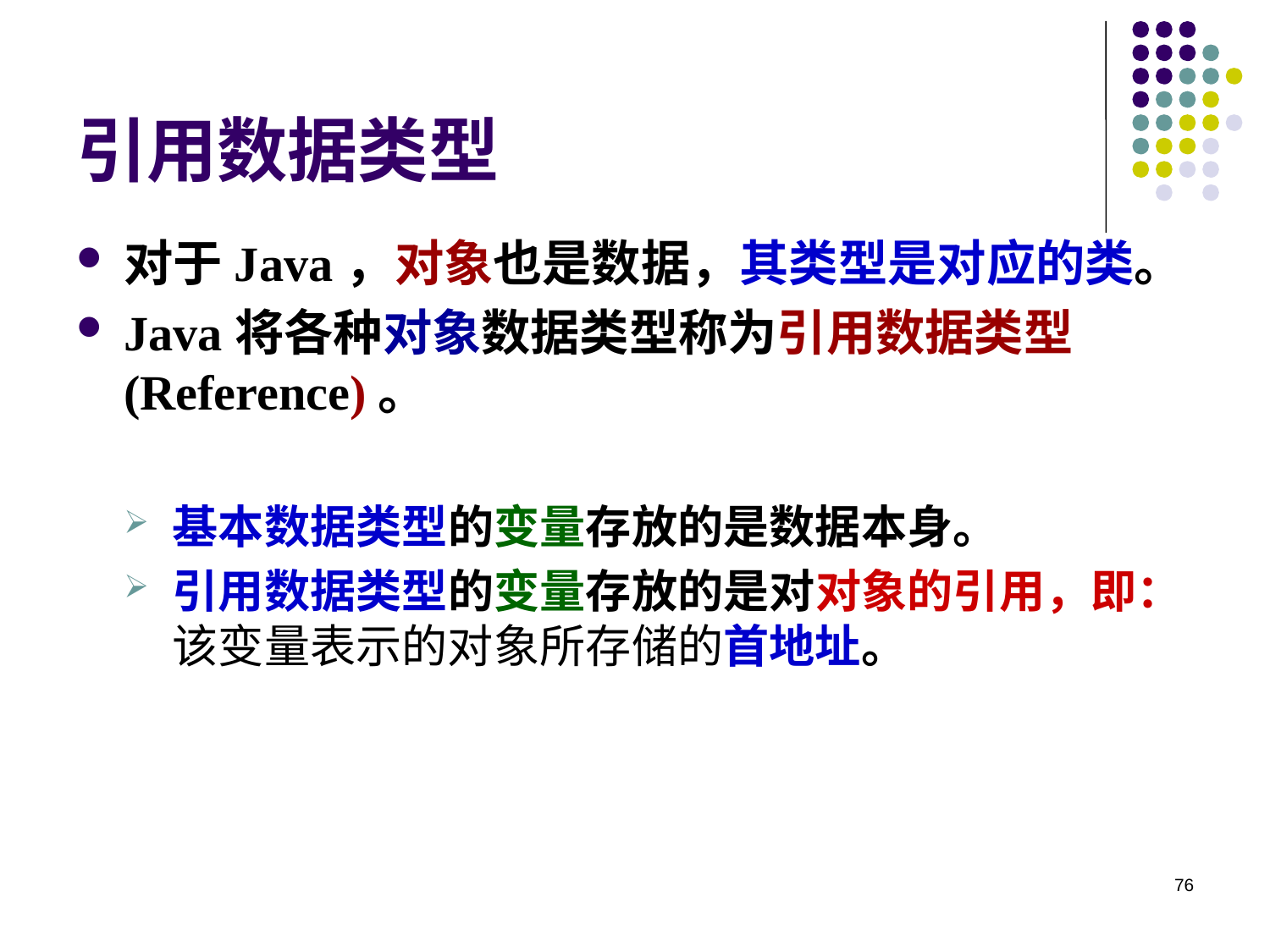

# 引用数据类型
对于Java，对象也是数据，其类型是对应的类。
Java将各种对象数据类型称为引用数据类型(Reference)。

基本数据类型的变量存放的是数据本身。
引用数据类型的变量存放的是对对象的引用，即：该变量表示的对象所存储的首地址。
76